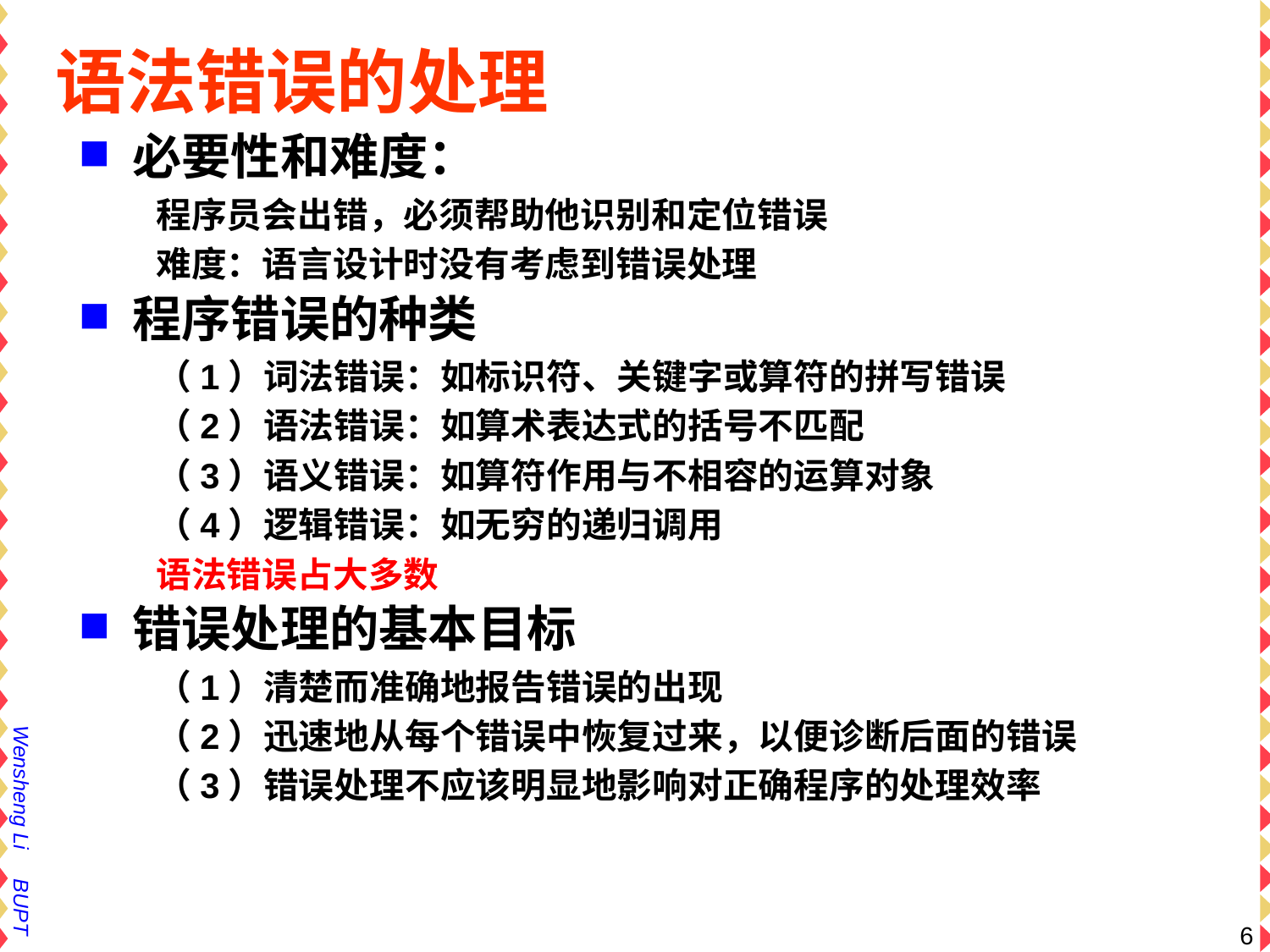

# 语法错误的处理
必要性和难度：
程序员会出错，必须帮助他识别和定位错误
难度：语言设计时没有考虑到错误处理
程序错误的种类
（1）词法错误：如标识符、关键字或算符的拼写错误
（2）语法错误：如算术表达式的括号不匹配
（3）语义错误：如算符作用与不相容的运算对象
（4）逻辑错误：如无穷的递归调用
语法错误占大多数
错误处理的基本目标
（1）清楚而准确地报告错误的出现
（2）迅速地从每个错误中恢复过来，以便诊断后面的错误
（3）错误处理不应该明显地影响对正确程序的处理效率
6